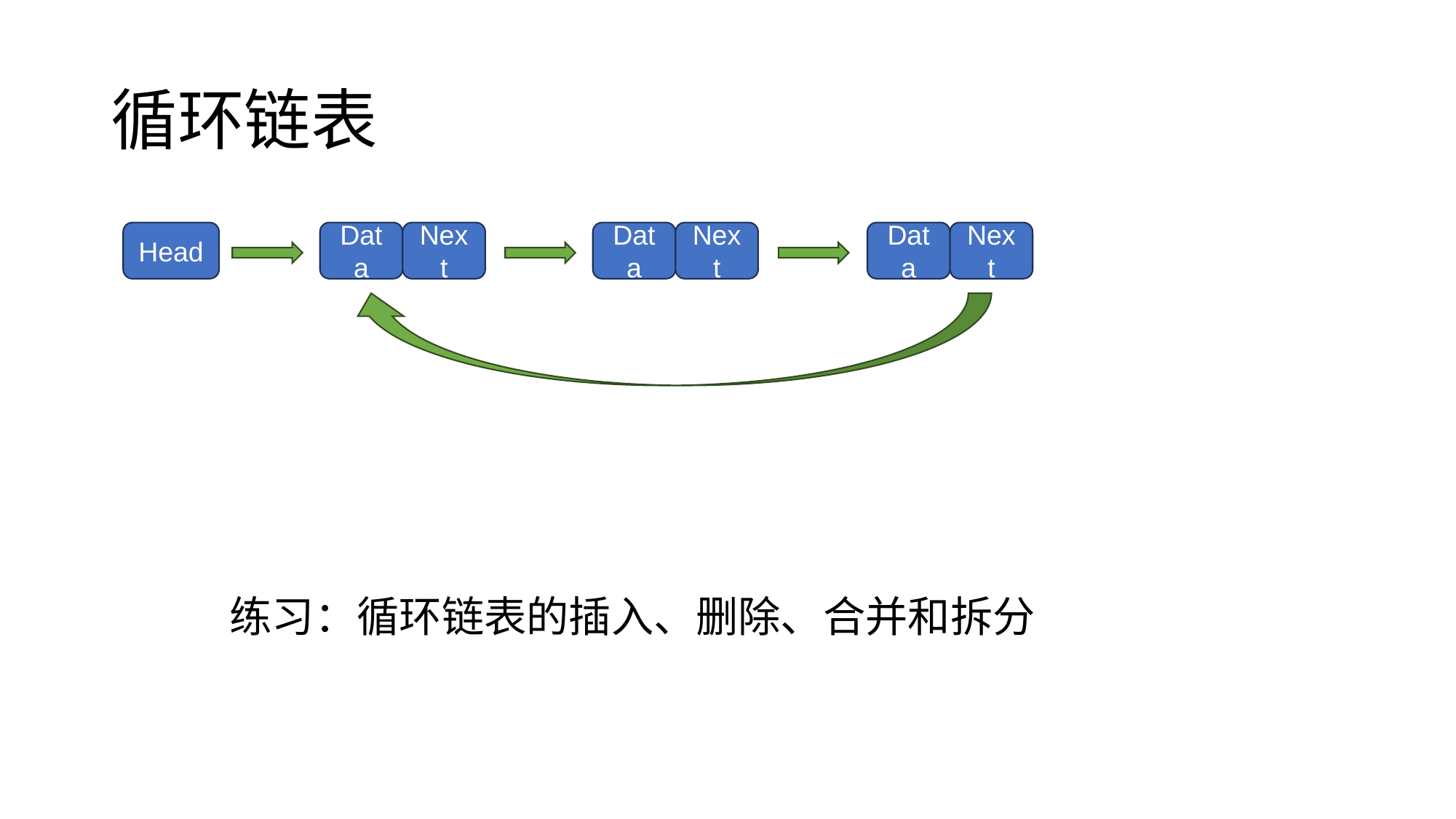

# 循环链表
Head
Data
Next
Data
Next
Data
Next

练习：循环链表的插入、删除、合并和拆分